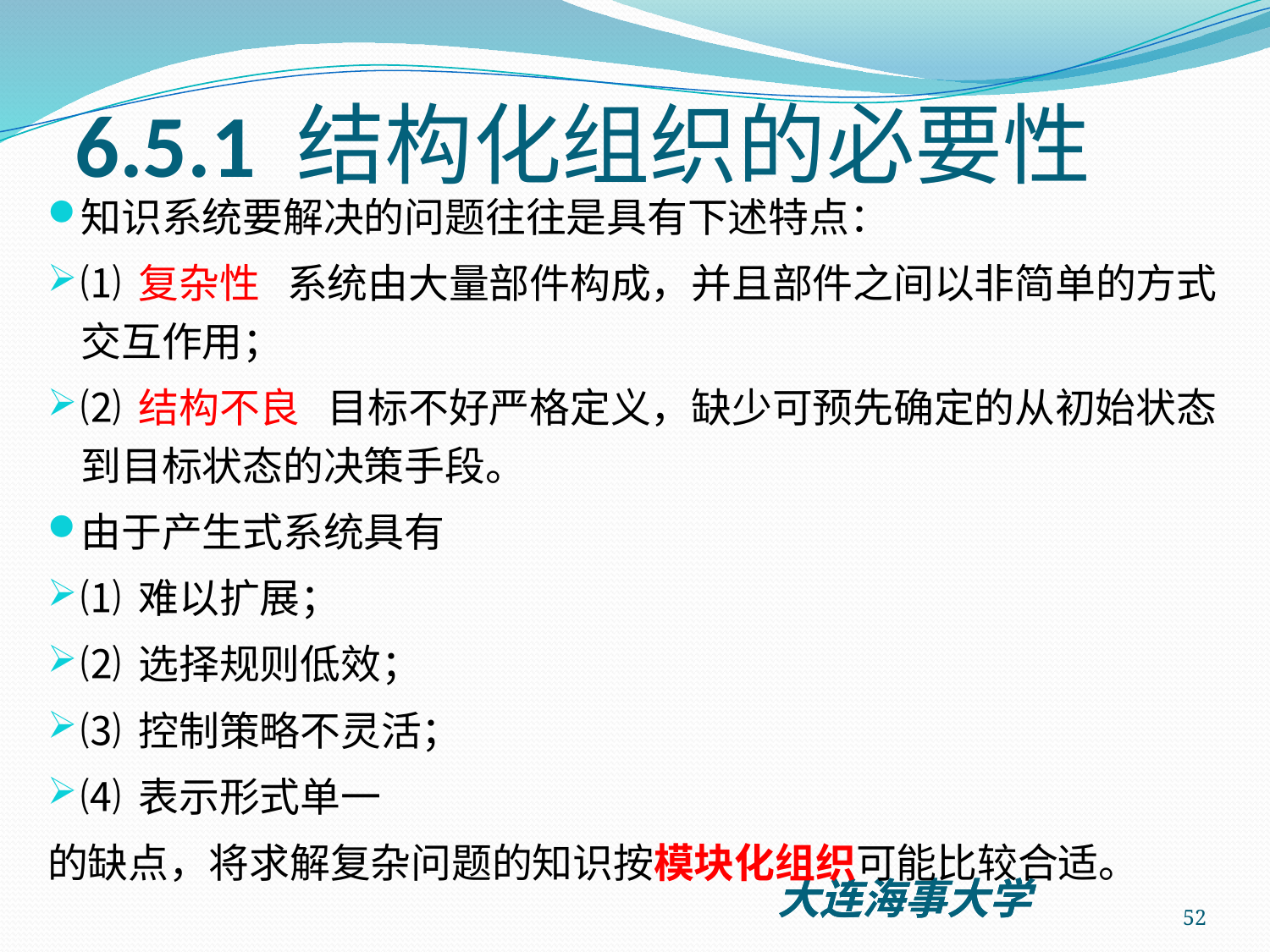

# 6.5.1 结构化组织的必要性
知识系统要解决的问题往往是具有下述特点：
⑴ 复杂性   系统由大量部件构成，并且部件之间以非简单的方式交互作用；
⑵ 结构不良   目标不好严格定义，缺少可预先确定的从初始状态到目标状态的决策手段。
由于产生式系统具有
⑴ 难以扩展；
⑵ 选择规则低效；
⑶ 控制策略不灵活；
⑷ 表示形式单一
的缺点，将求解复杂问题的知识按模块化组织可能比较合适。

52